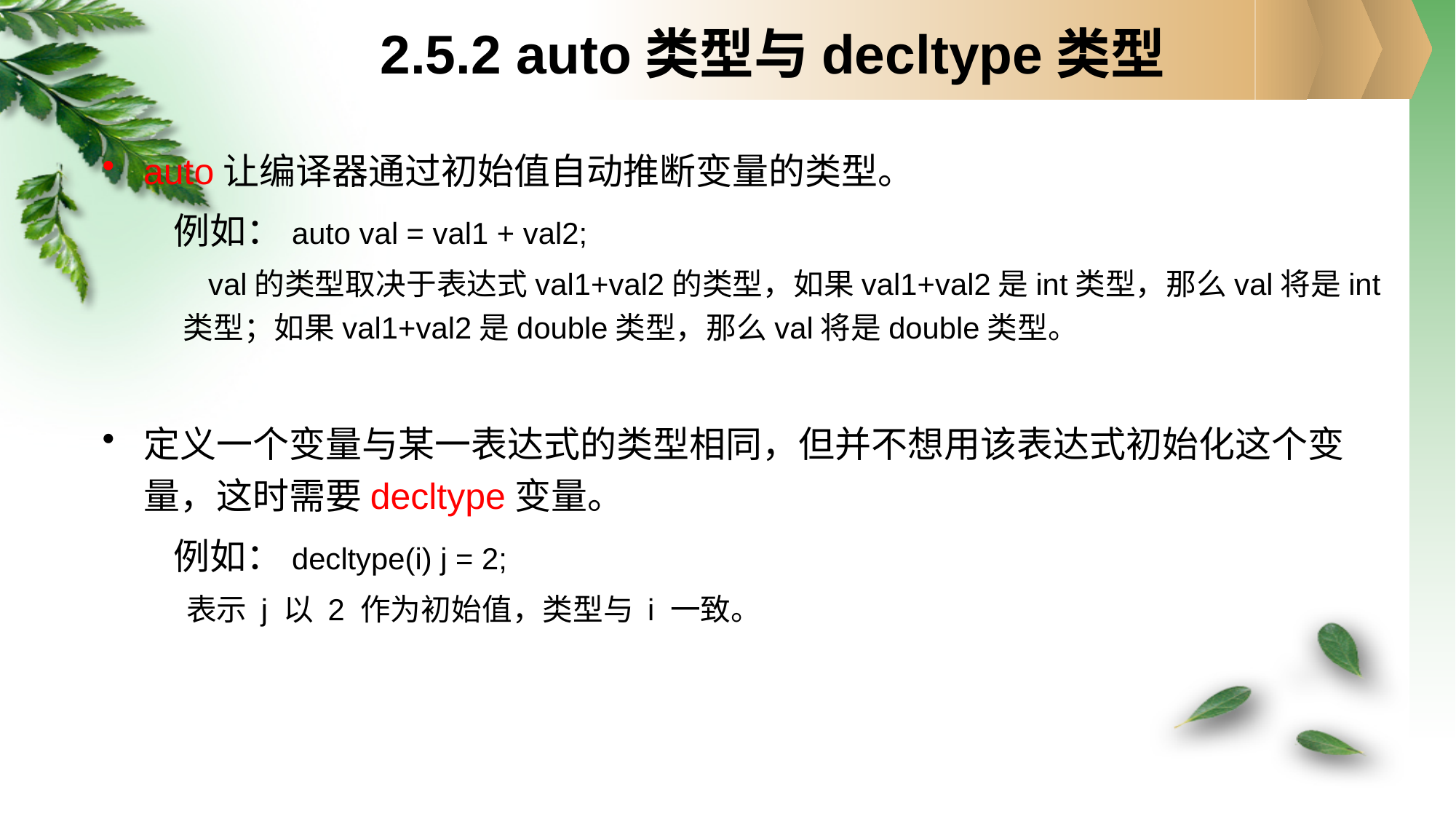

2.5.2 auto类型与decltype类型
auto让编译器通过初始值自动推断变量的类型。
 例如：auto val = val1 + val2;
   val的类型取决于表达式val1+val2的类型，如果val1+val2是int类型，那么val将是int类型；如果val1+val2是double类型，那么val将是double类型。

定义一个变量与某一表达式的类型相同，但并不想用该表达式初始化这个变量，这时需要decltype变量。
 例如：decltype(i) j = 2;
表示 j 以 2 作为初始值，类型与 i 一致。